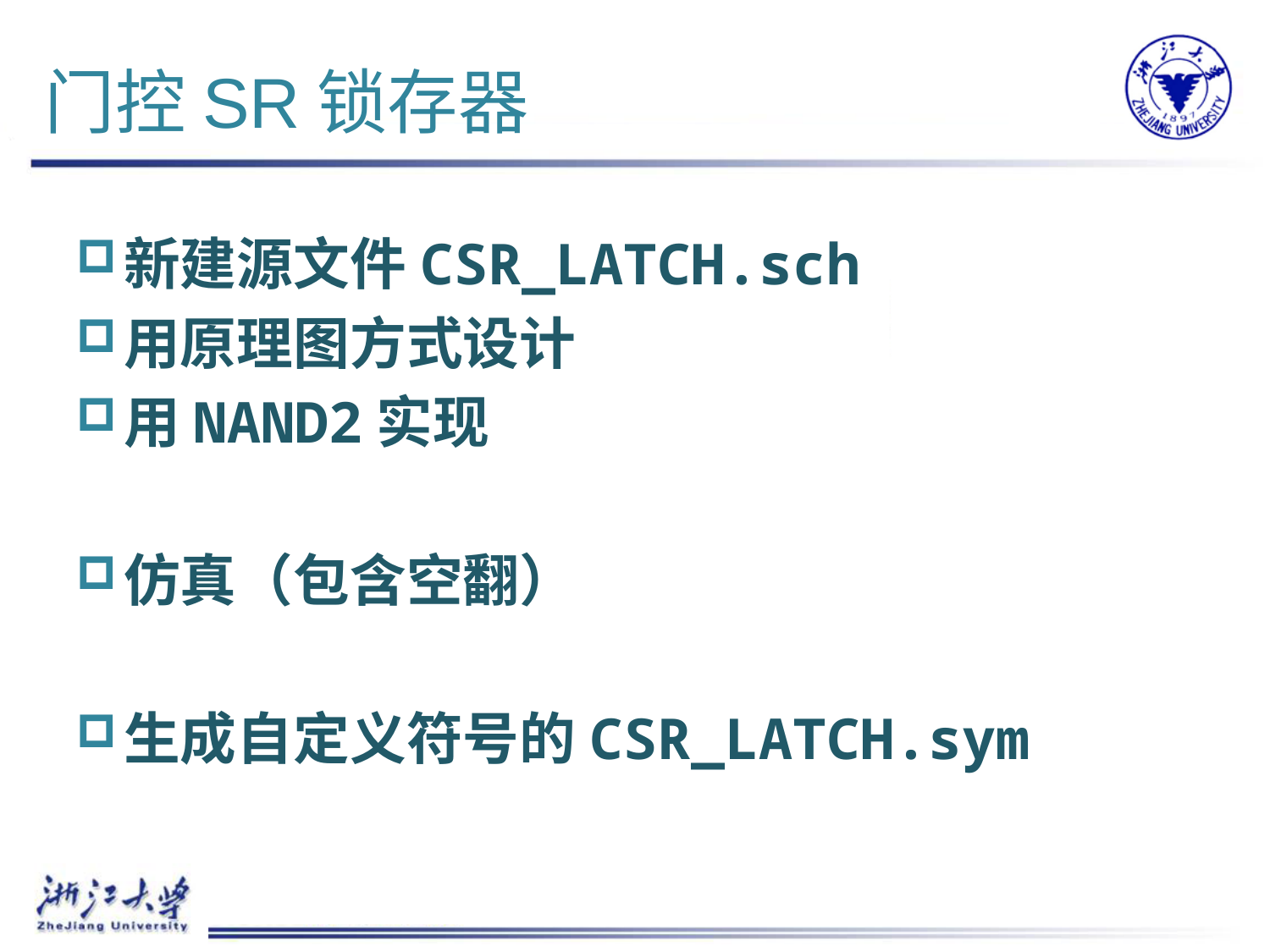

# 门控SR锁存器
新建源文件CSR_LATCH.sch
用原理图方式设计
用NAND2实现

仿真（包含空翻）

生成自定义符号的CSR_LATCH.sym